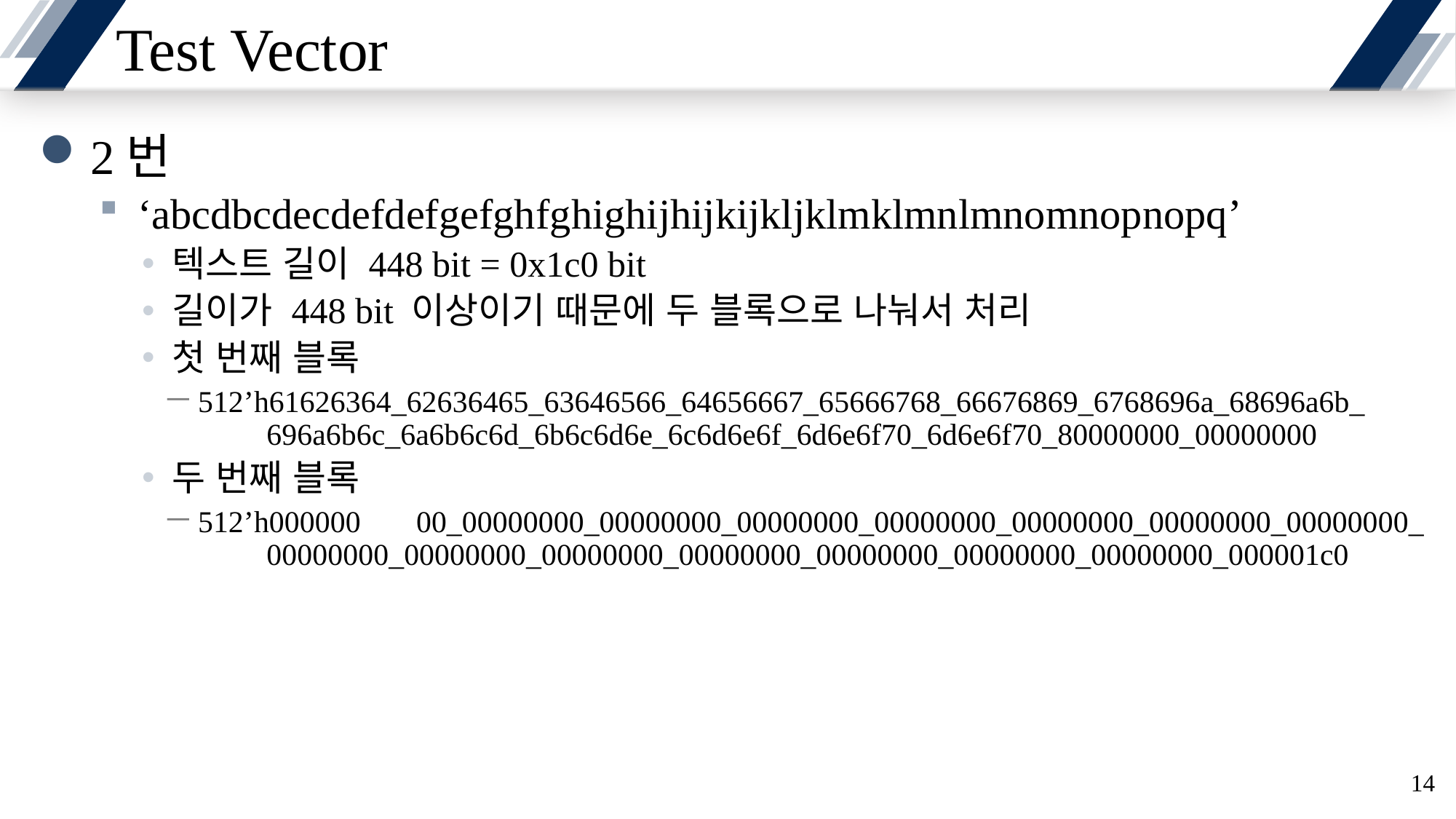

# Test Vector
2번
‘abcdbcdecdefdefgefghfghighijhijkijkljklmklmnlmnomnopnopq’
텍스트 길이 448 bit = 0x1c0 bit
길이가 448 bit 이상이기 때문에 두 블록으로 나눠서 처리
첫 번째 블록
512’h61626364_62636465_63646566_64656667_65666768_66676869_6768696a_68696a6b_
         696a6b6c_6a6b6c6d_6b6c6d6e_6c6d6e6f_6d6e6f70_6d6e6f70_80000000_00000000
두 번째 블록
512’h000000	00_00000000_00000000_00000000_00000000_00000000_00000000_00000000_
         00000000_00000000_00000000_00000000_00000000_00000000_00000000_000001c0

14